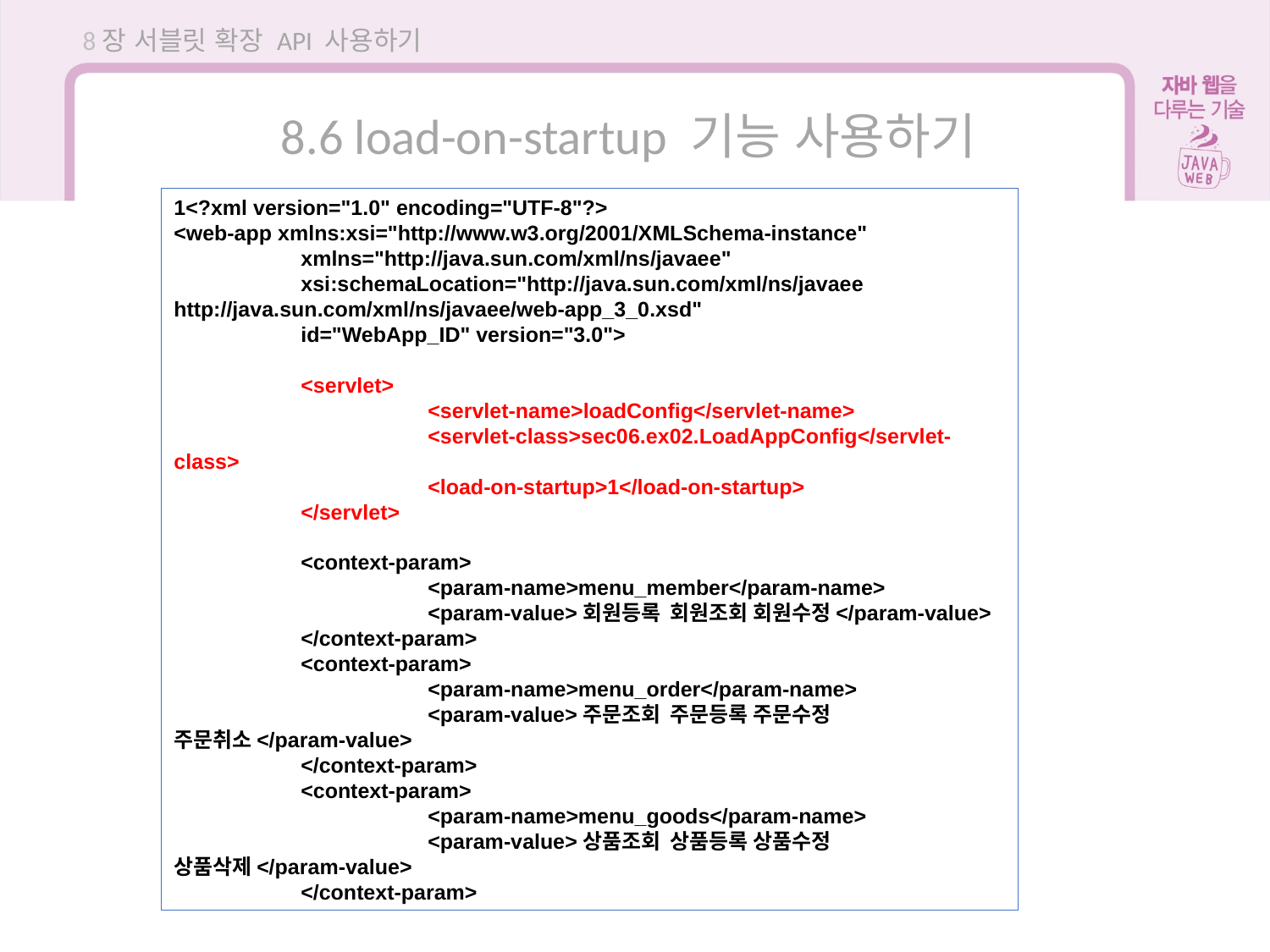

8장 서블릿 확장 API 사용하기
8.6 load-on-startup 기능 사용하기
1<?xml version="1.0" encoding="UTF-8"?>
<web-app xmlns:xsi="http://www.w3.org/2001/XMLSchema-instance"
	xmlns="http://java.sun.com/xml/ns/javaee"
	xsi:schemaLocation="http://java.sun.com/xml/ns/javaee http://java.sun.com/xml/ns/javaee/web-app_3_0.xsd"
	id="WebApp_ID" version="3.0">

	<servlet>
		<servlet-name>loadConfig</servlet-name>
		<servlet-class>sec06.ex02.LoadAppConfig</servlet-class>
		<load-on-startup>1</load-on-startup>
	</servlet>

	<context-param>
		<param-name>menu_member</param-name>
		<param-value>회원등록  회원조회 회원수정</param-value>
	</context-param>
	<context-param>
		<param-name>menu_order</param-name>
		<param-value>주문조회  주문등록 주문수정 주문취소</param-value>
	</context-param>
	<context-param>
		<param-name>menu_goods</param-name>
		<param-value>상품조회  상품등록 상품수정 상품삭제</param-value>
	</context-param>